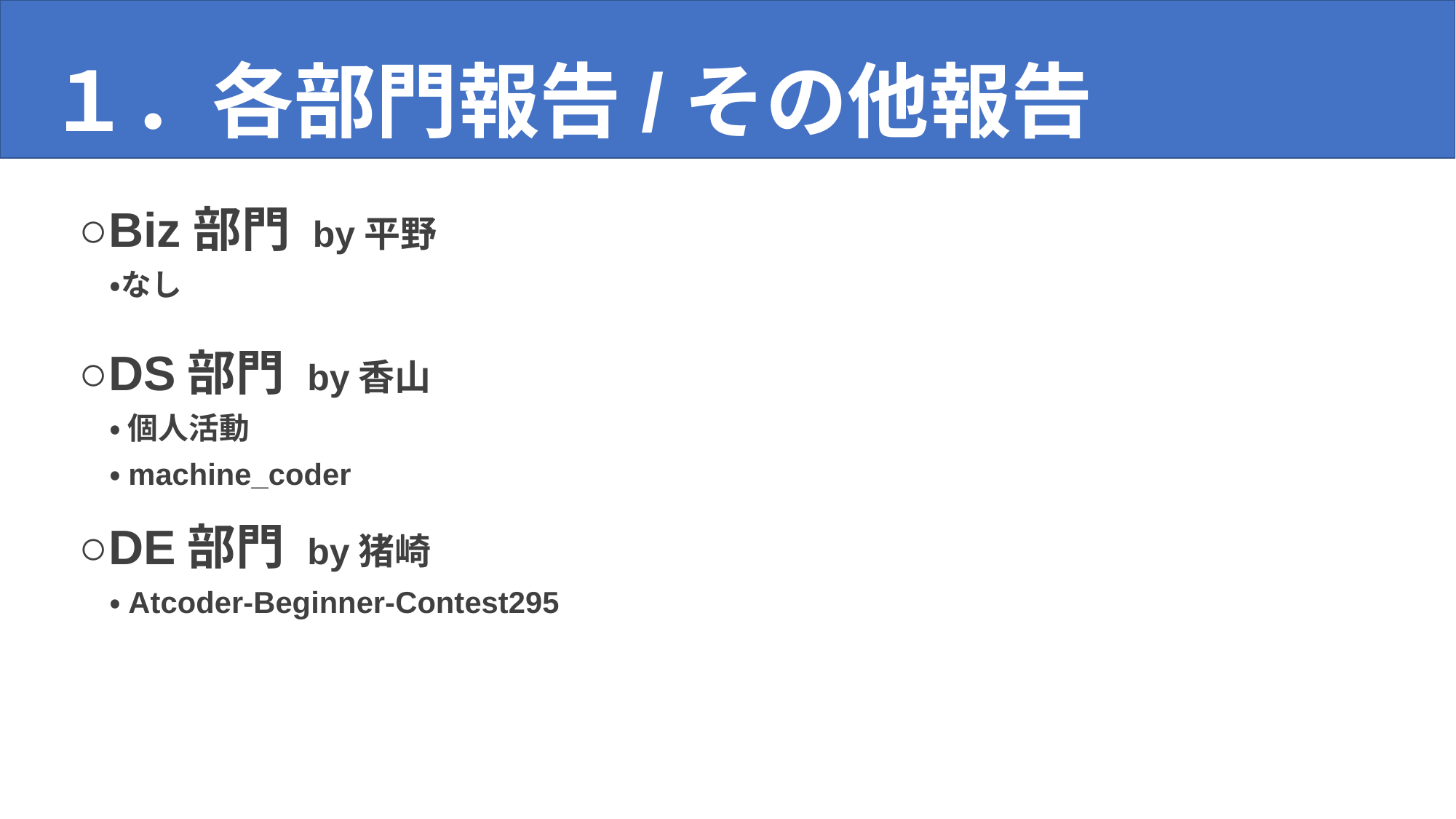

# １．各部門報告/その他報告
○Biz部門 by平野
　・なし
○DS部門 by香山
　・ 個人活動
　・machine_coder
○DE部門 by猪崎
　・Atcoder-Beginner-Contest295